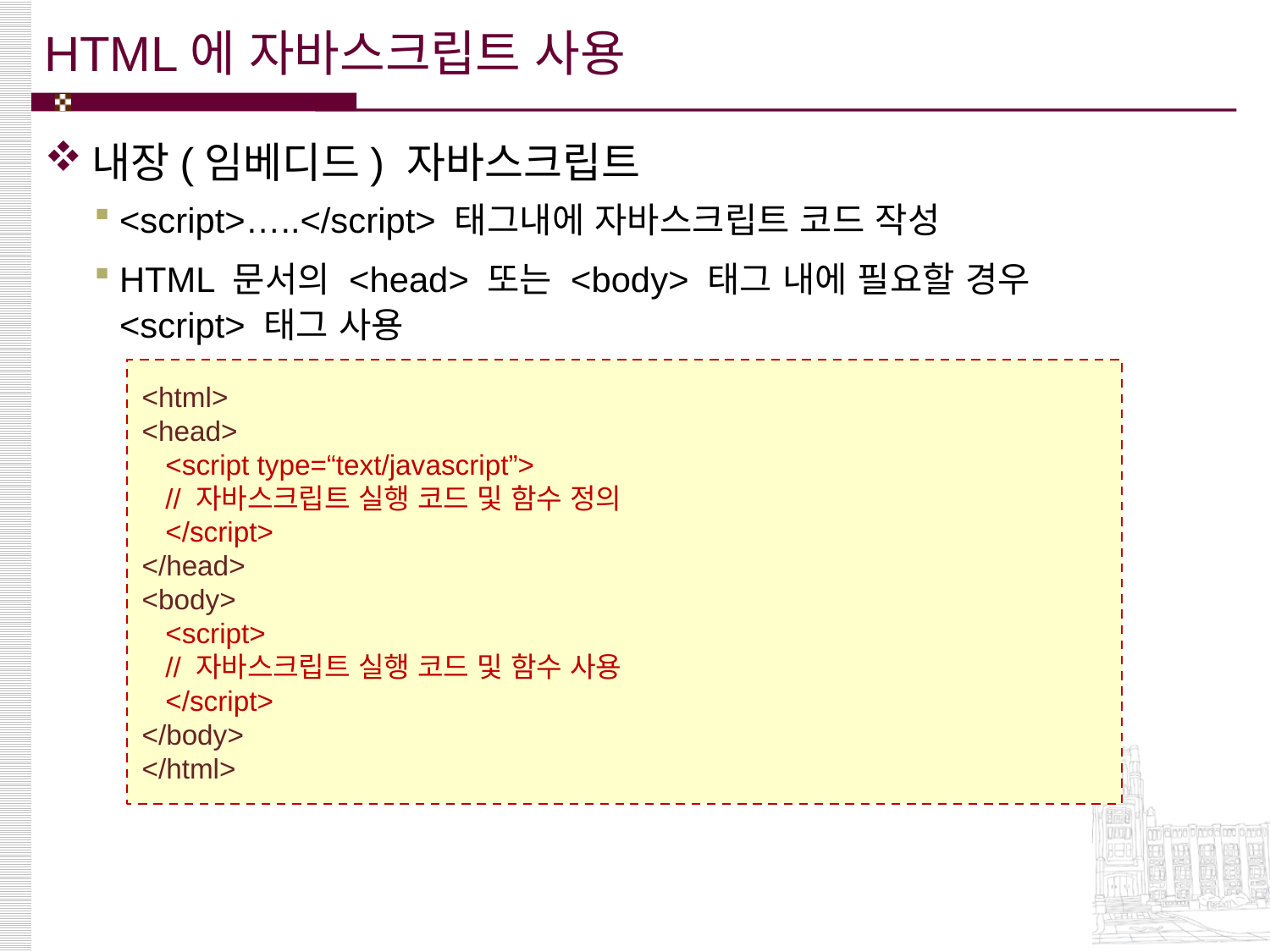

# HTML에 자바스크립트 사용
내장(임베디드) 자바스크립트
<script>…..</script> 태그내에 자바스크립트 코드 작성
HTML 문서의 <head> 또는 <body> 태그 내에 필요할 경우
<script> 태그 사용

<html>
<head>
   <script type=“text/javascript”>
   // 자바스크립트 실행 코드 및 함수 정의
   </script>
</head>
<body>
   <script>
   // 자바스크립트 실행 코드 및 함수 사용
   </script>
</body>
</html>